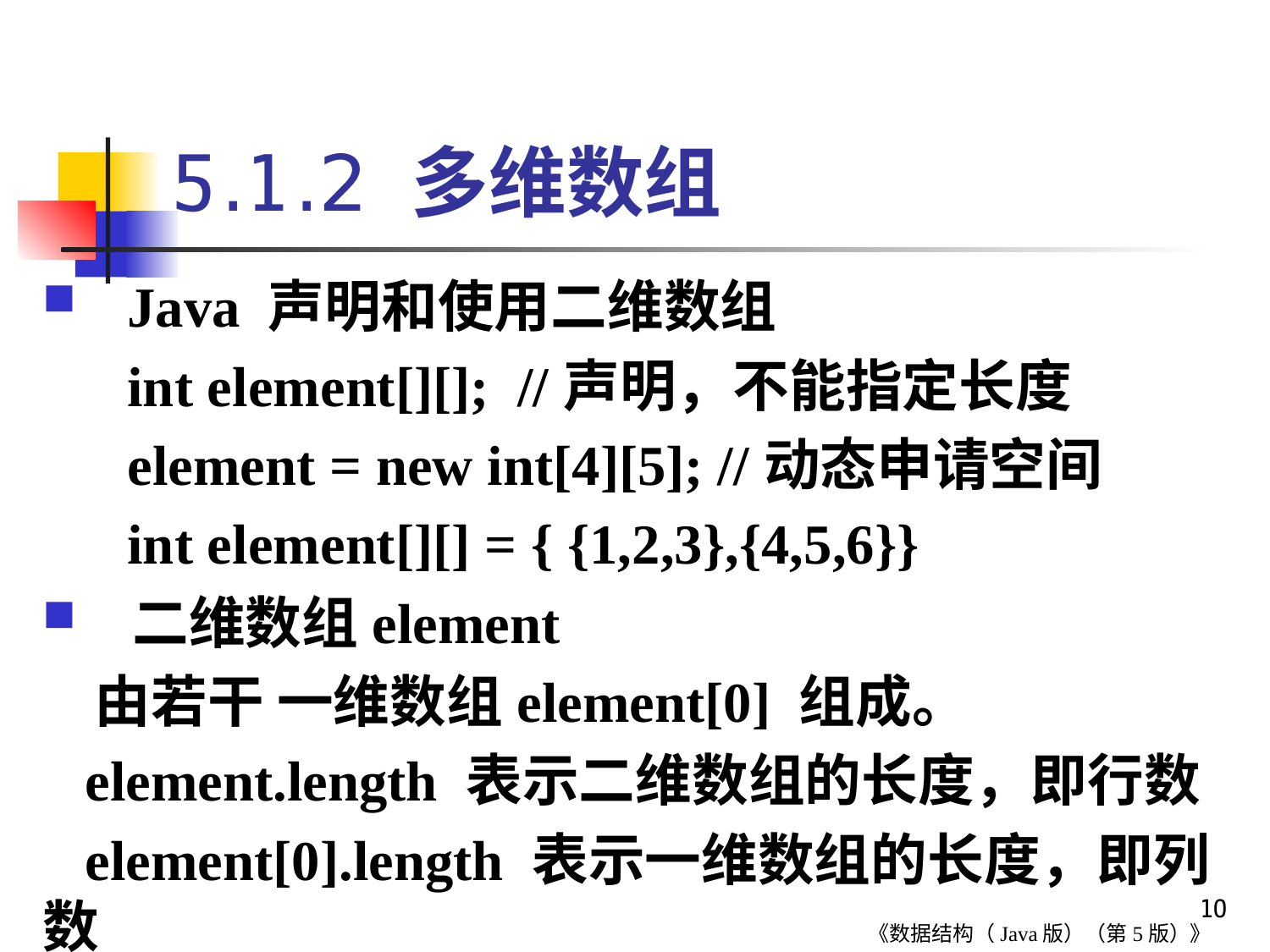

# 5.1.2 多维数组
Java 声明和使用二维数组
      int element[][];  //声明，不能指定长度
      element = new int[4][5]; //动态申请空间
      int element[][] = { {1,2,3},{4,5,6}}
 二维数组element
   由若干 一维数组element[0] 组成。
   element.length 表示二维数组的长度，即行数
   element[0].length 表示一维数组的长度，即列数
10
《数据结构（Java版）（第5版）》